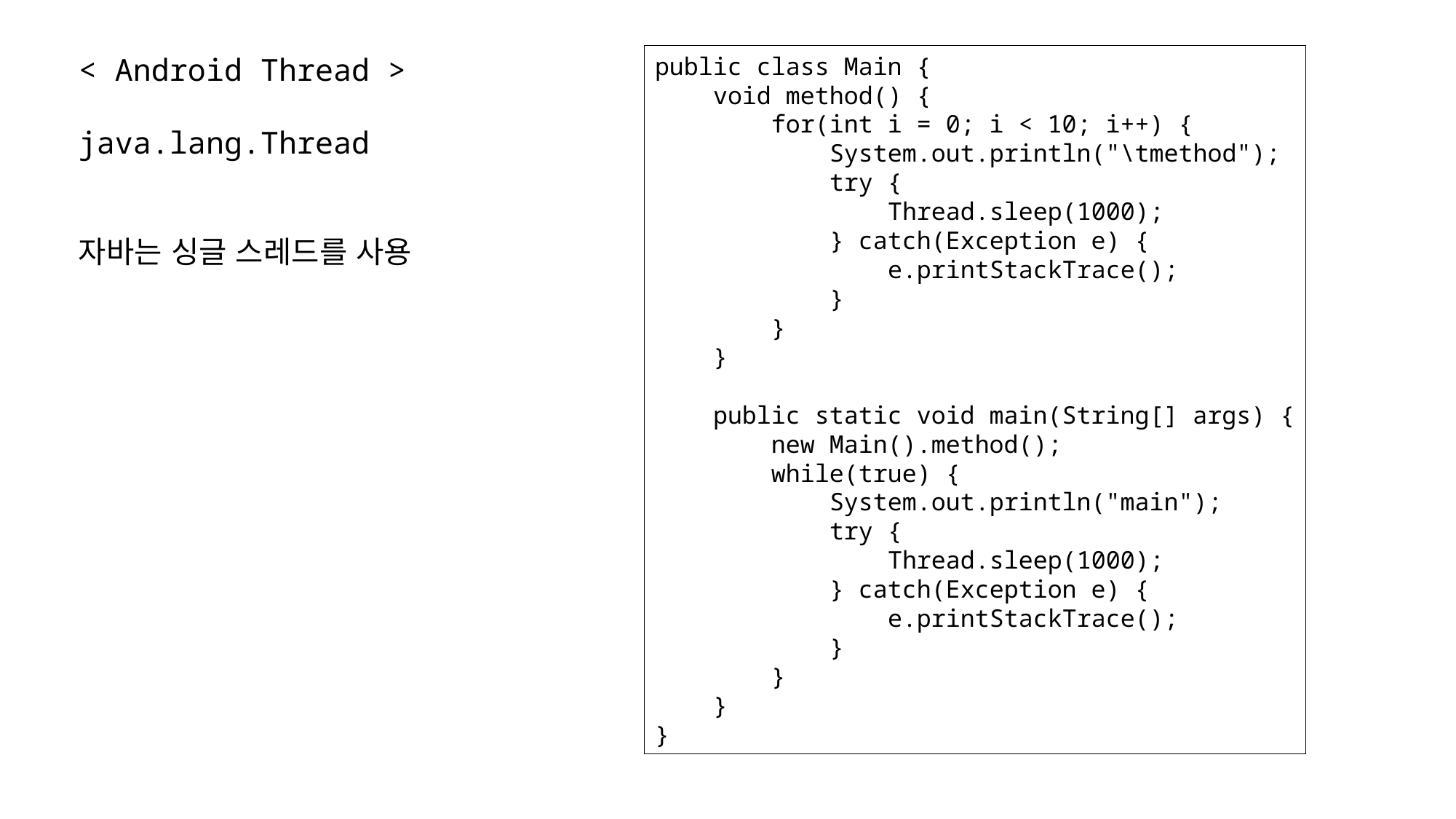

< Android Thread >

java.lang.Thread

자바는 싱글 스레드를 사용
public class Main {
    void method() {
        for(int i = 0; i < 10; i++) {
            System.out.println("\tmethod");
            try {
                Thread.sleep(1000);
            } catch(Exception e) {
                e.printStackTrace();
            }
        }
    }

    public static void main(String[] args) {
        new Main().method();
        while(true) {
            System.out.println("main");
            try {
                Thread.sleep(1000);
            } catch(Exception e) {
                e.printStackTrace();
            }
        }
    }
}